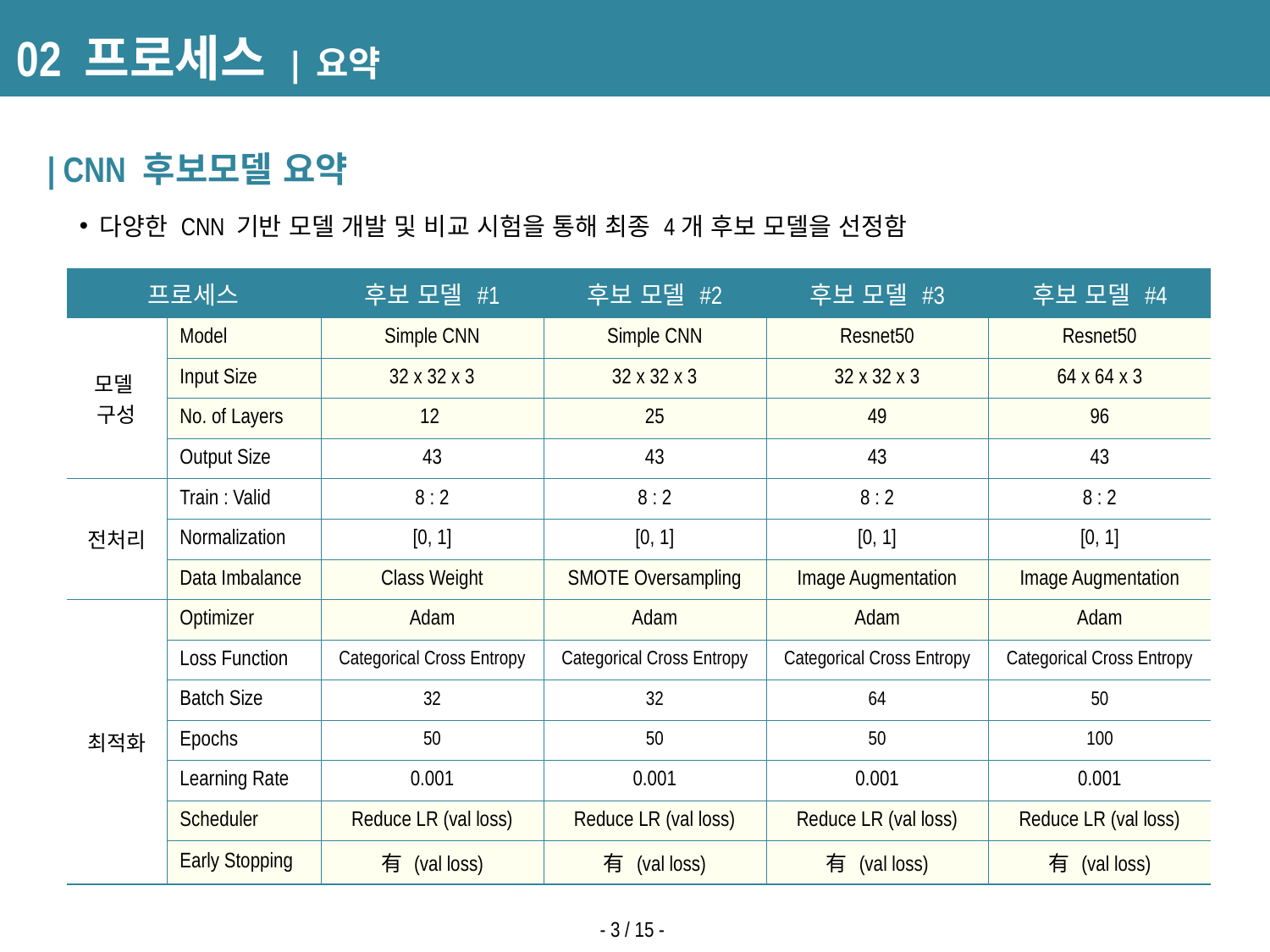

# 02 프로세스 | 요약
| CNN 후보모델 요약
 다양한 CNN 기반 모델 개발 및 비교 시험을 통해 최종 4개 후보 모델을 선정함
| 프로세스 |  | 후보 모델 #1 | 후보 모델 #2 | 후보 모델 #3 | 후보 모델 #4 |
| --- | --- | --- | --- | --- | --- |
| 모델 구성 | Model | Simple CNN | Simple CNN | Resnet50 | Resnet50 |
|  | Input Size | 32 x 32 x 3 | 32 x 32 x 3 | 32 x 32 x 3 | 64 x 64 x 3 |
|  | No. of Layers | 12 | 25 | 49 | 96 |
|  | Output Size | 43 | 43 | 43 | 43 |
| 전처리 | Train : Valid | 8 : 2 | 8 : 2 | 8 : 2 | 8 : 2 |
|  | Normalization | [0, 1] | [0, 1] | [0, 1] | [0, 1] |
|  | Data Imbalance | Class Weight | SMOTE Oversampling | Image Augmentation | Image Augmentation |
| 최적화 | Optimizer | Adam | Adam | Adam | Adam |
|  | Loss Function | Categorical Cross Entropy | Categorical Cross Entropy | Categorical Cross Entropy | Categorical Cross Entropy |
|  | Batch Size | 32 | 32 | 64 | 50 |
|  | Epochs | 50 | 50 | 50 | 100 |
|  | Learning Rate | 0.001 | 0.001 | 0.001 | 0.001 |
|  | Scheduler | Reduce LR (val loss) | Reduce LR (val loss) | Reduce LR (val loss) | Reduce LR (val loss) |
|  | Early Stopping | 有 (val loss) | 有 (val loss) | 有 (val loss) | 有 (val loss) |
- 3 / 15 -